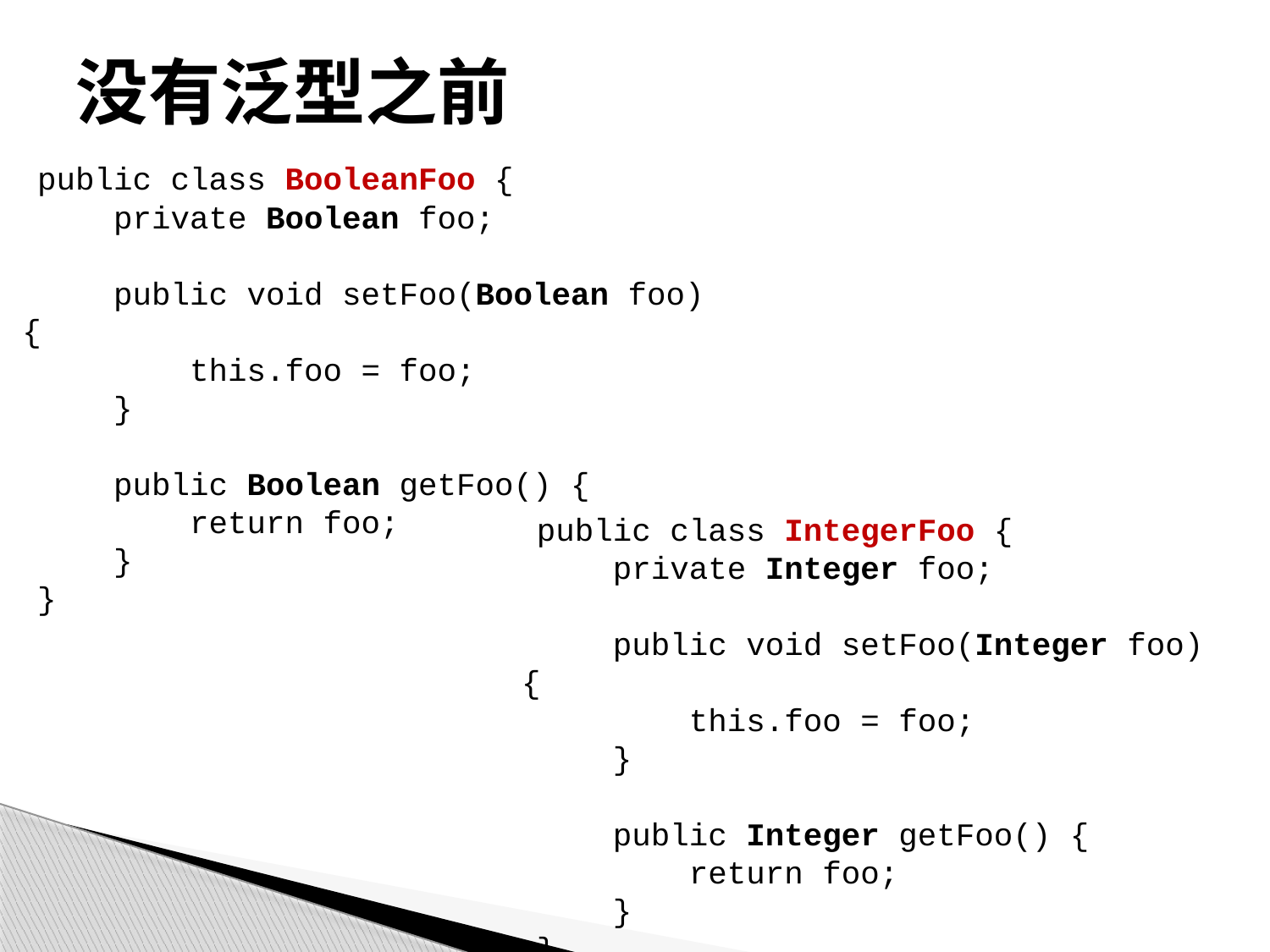

# 没有泛型之前
public class BooleanFoo {
    private Boolean foo;

    public void setFoo(Boolean foo) {
        this.foo = foo;
    }

    public Boolean getFoo() {
        return foo;
    }
}
public class IntegerFoo {
    private Integer foo;

    public void setFoo(Integer foo) {
        this.foo = foo;
    }

    public Integer getFoo() {
        return foo;
    }
}